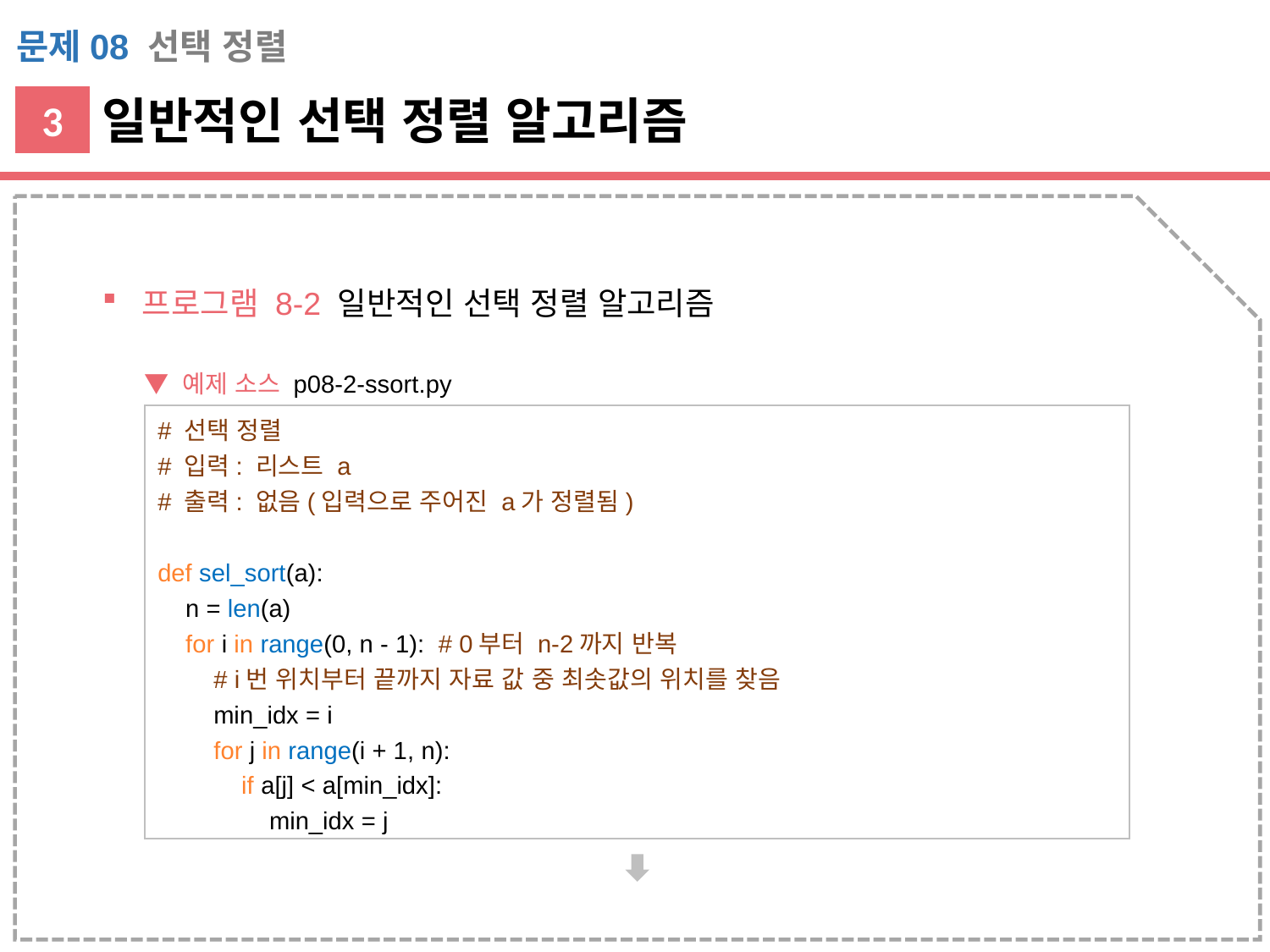

문제08 선택 정렬
일반적인 선택 정렬 알고리즘
3

프로그램 8-2 일반적인 선택 정렬 알고리즘
▼ 예제 소스 p08-2-ssort.py
# 선택 정렬
# 입력: 리스트 a
# 출력: 없음(입력으로 주어진 a가 정렬됨)

def sel_sort(a):
    n = len(a)
    for i in range(0, n - 1):  # 0부터 n-2까지 반복
        # i번 위치부터 끝까지 자료 값 중 최솟값의 위치를 찾음
        min_idx = i
        for j in range(i + 1, n):
            if a[j] < a[min_idx]:
                min_idx = j